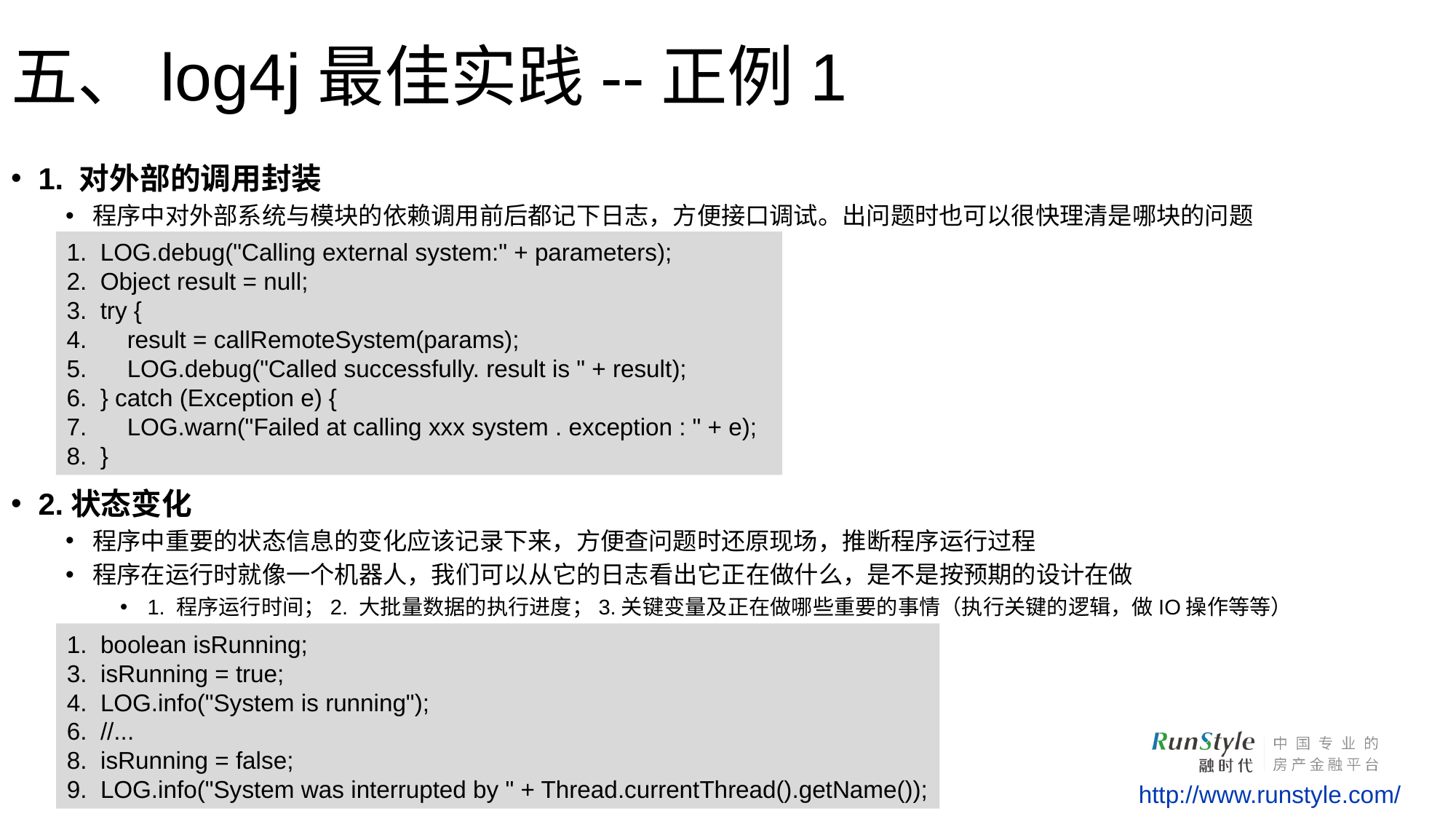

# 五、log4j最佳实践--正例1
1. 对外部的调用封装
程序中对外部系统与模块的依赖调用前后都记下日志，方便接口调试。出问题时也可以很快理清是哪块的问题

2.状态变化
程序中重要的状态信息的变化应该记录下来，方便查问题时还原现场，推断程序运行过程
程序在运行时就像一个机器人，我们可以从它的日志看出它正在做什么，是不是按预期的设计在做
1. 程序运行时间；2. 大批量数据的执行进度；3.关键变量及正在做哪些重要的事情（执行关键的逻辑，做IO操作等等）

1.  LOG.debug("Calling external system:" + parameters);
2.  Object result = null;
3.  try {
4.      result = callRemoteSystem(params);
5.      LOG.debug("Called successfully. result is " + result);
6.  } catch (Exception e) {
7.      LOG.warn("Failed at calling xxx system . exception : " + e);
8.  }
1.  boolean isRunning;
3.  isRunning = true;
4.  LOG.info("System is running");
6.  //...
8.  isRunning = false;
9.  LOG.info("System was interrupted by " + Thread.currentThread().getName());